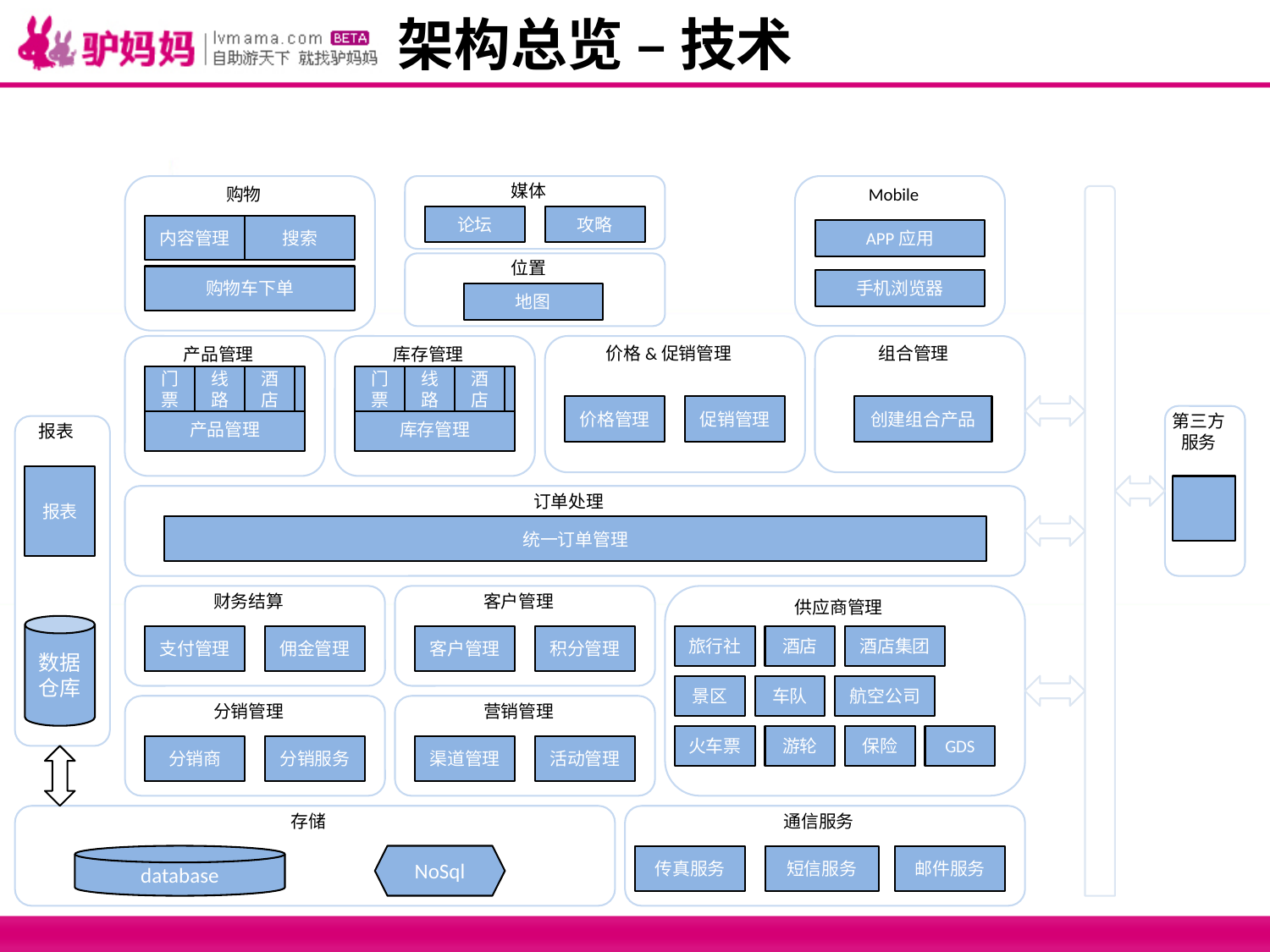

# 架构总览 – 技术
购物
媒体
Mobile

论坛
攻略
内容管理
搜索
APP应用
位置
购物车下单
手机浏览器
地图
产品管理
库存管理
价格&促销管理
组合管理
门票
线路
酒店

门票
线路
酒店

价格管理
促销管理
创建组合产品

产品管理
库存管理
第三方服务
报表
报表

订单处理
统一订单管理

客户管理
供应商管理
财务结算
数据仓库
客户管理
积分管理
支付管理
佣金管理
酒店
酒店集团
旅行社
景区
车队
航空公司

分销管理
营销管理
火车票
游轮
保险
GDS
分销商
分销服务
渠道管理
活动管理

存储
通信服务
传真服务
短信服务
database
NoSql
邮件服务